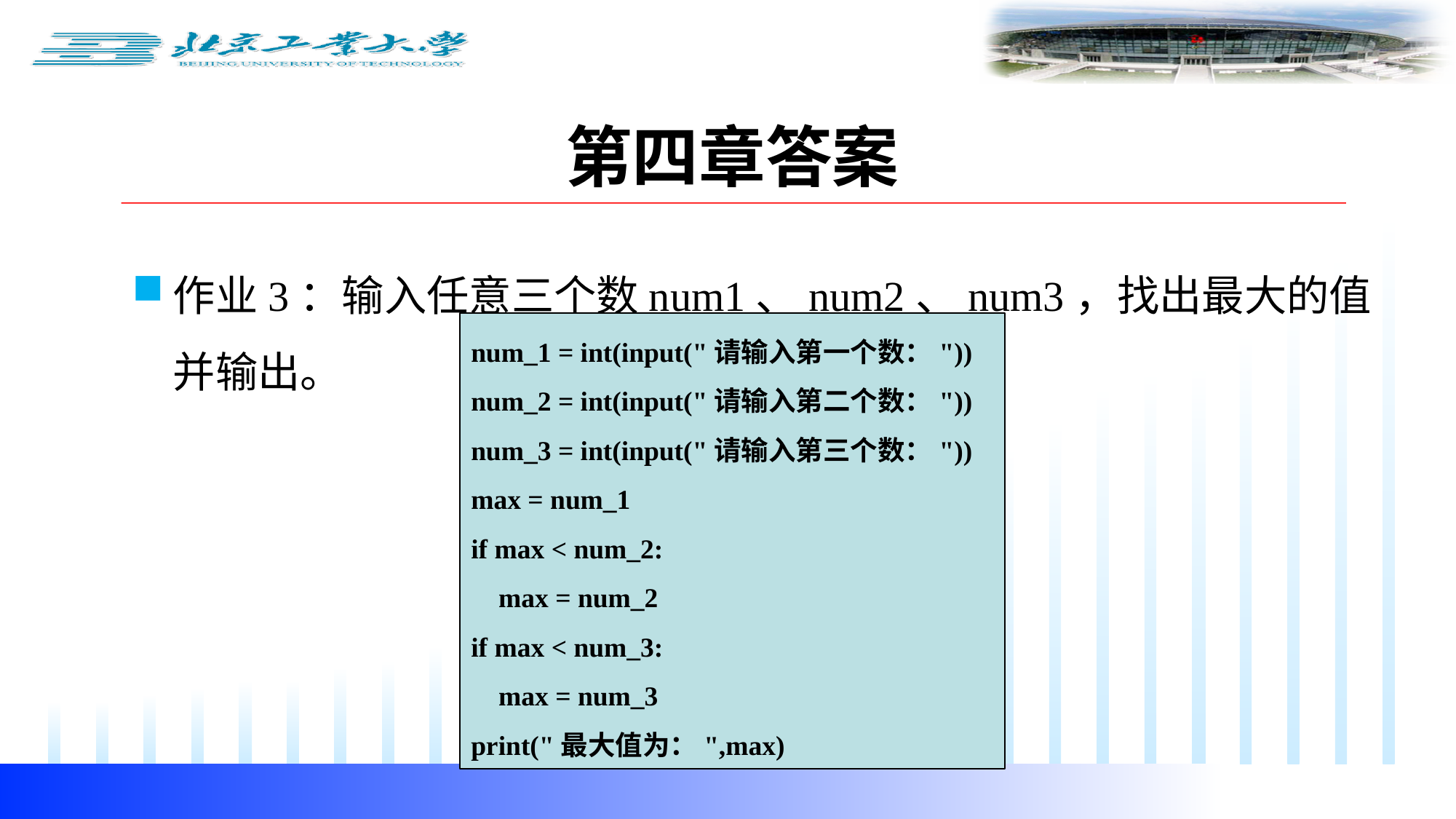

第四章答案
作业3：输入任意三个数num1、num2、num3，找出最大的值并输出。
num_1 = int(input("请输入第一个数："))
num_2 = int(input("请输入第二个数："))
num_3 = int(input("请输入第三个数："))
max = num_1
if max < num_2:
    max = num_2
if max < num_3:
    max = num_3
print("最大值为：",max)